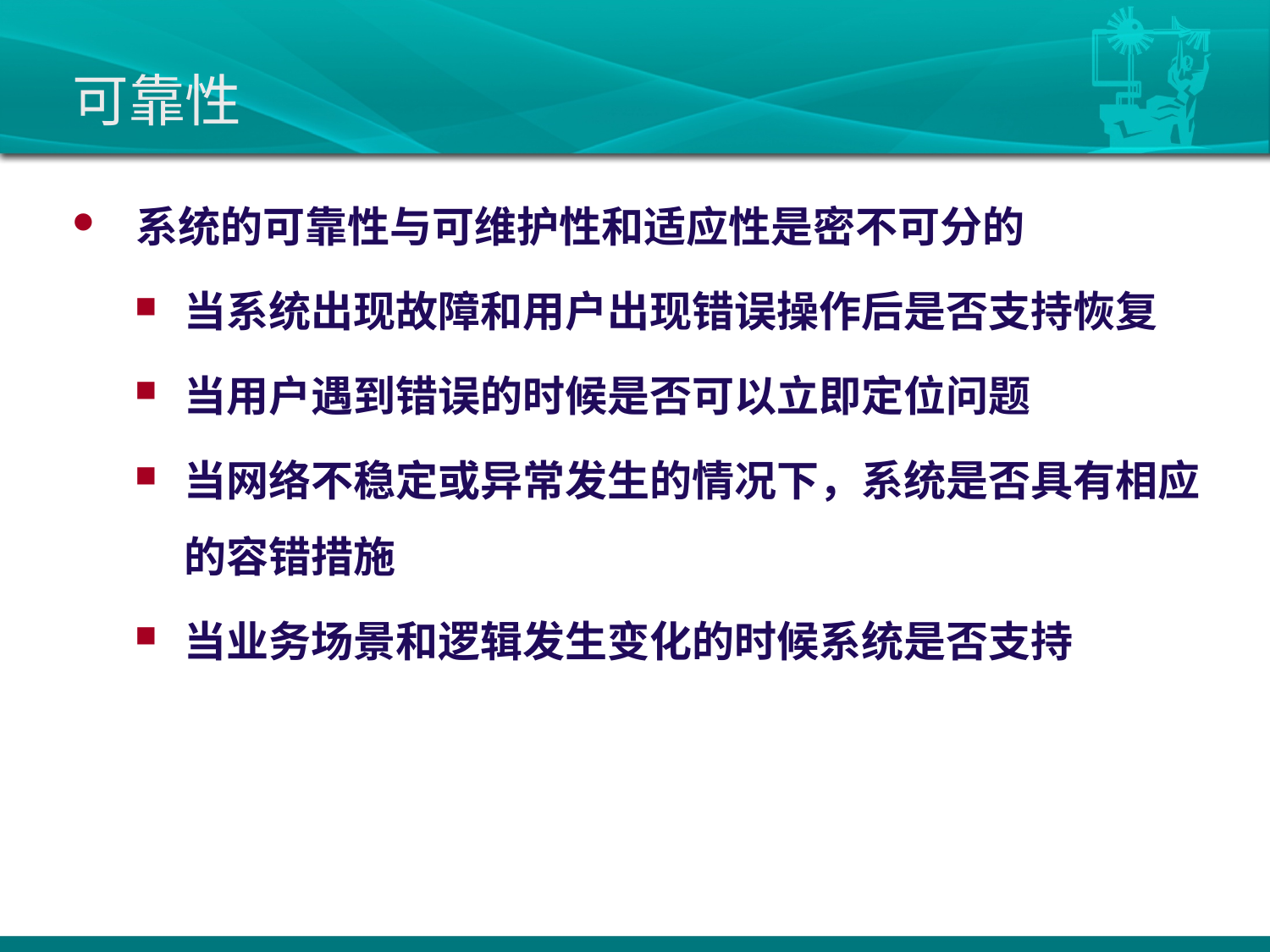

# 可靠性
系统的可靠性与可维护性和适应性是密不可分的
当系统出现故障和用户出现错误操作后是否支持恢复
当用户遇到错误的时候是否可以立即定位问题
当网络不稳定或异常发生的情况下，系统是否具有相应的容错措施
当业务场景和逻辑发生变化的时候系统是否支持